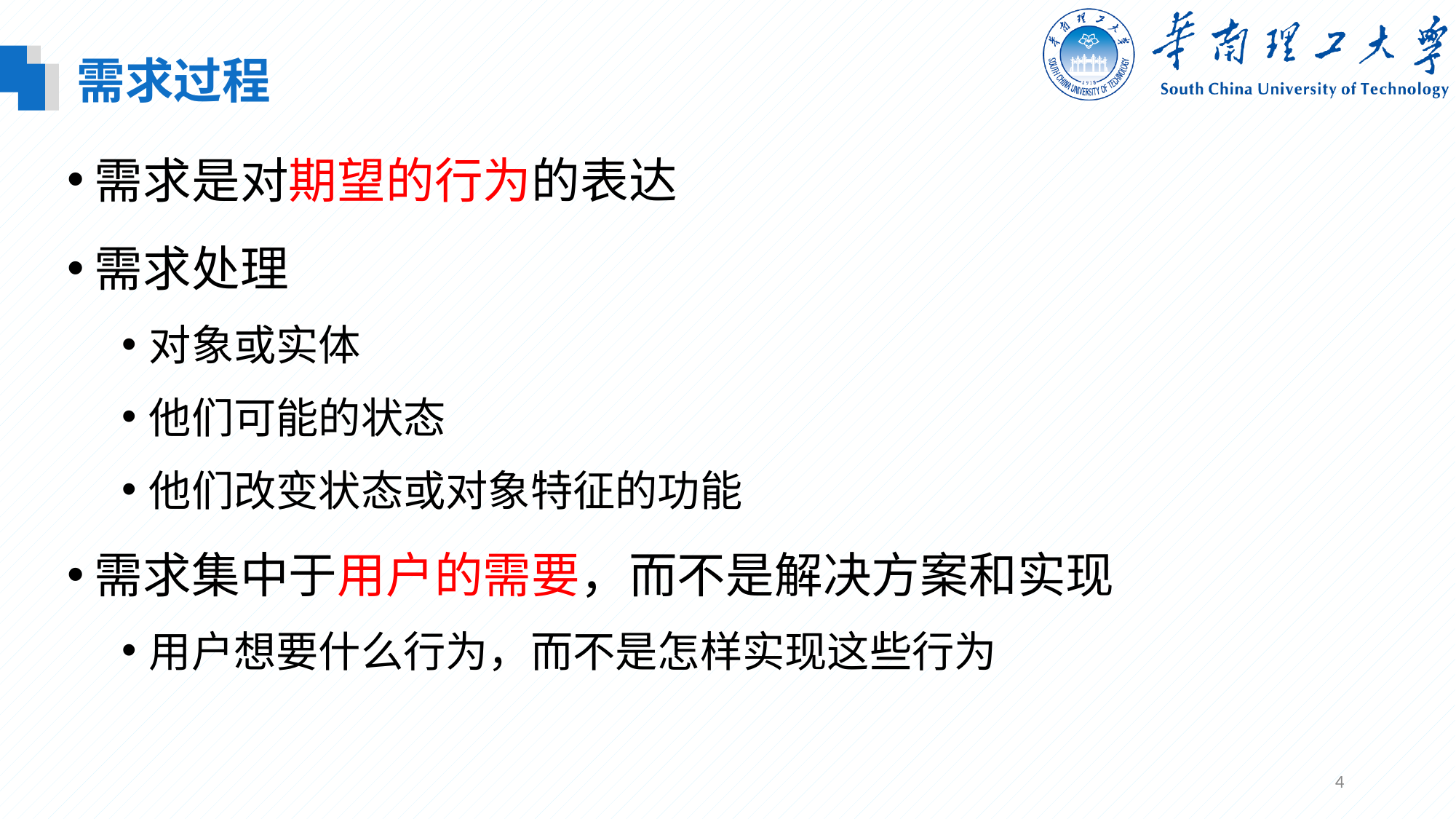

需求过程
需求是对期望的行为的表达
需求处理
对象或实体
他们可能的状态
他们改变状态或对象特征的功能
需求集中于用户的需要，而不是解决方案和实现
用户想要什么行为，而不是怎样实现这些行为
4